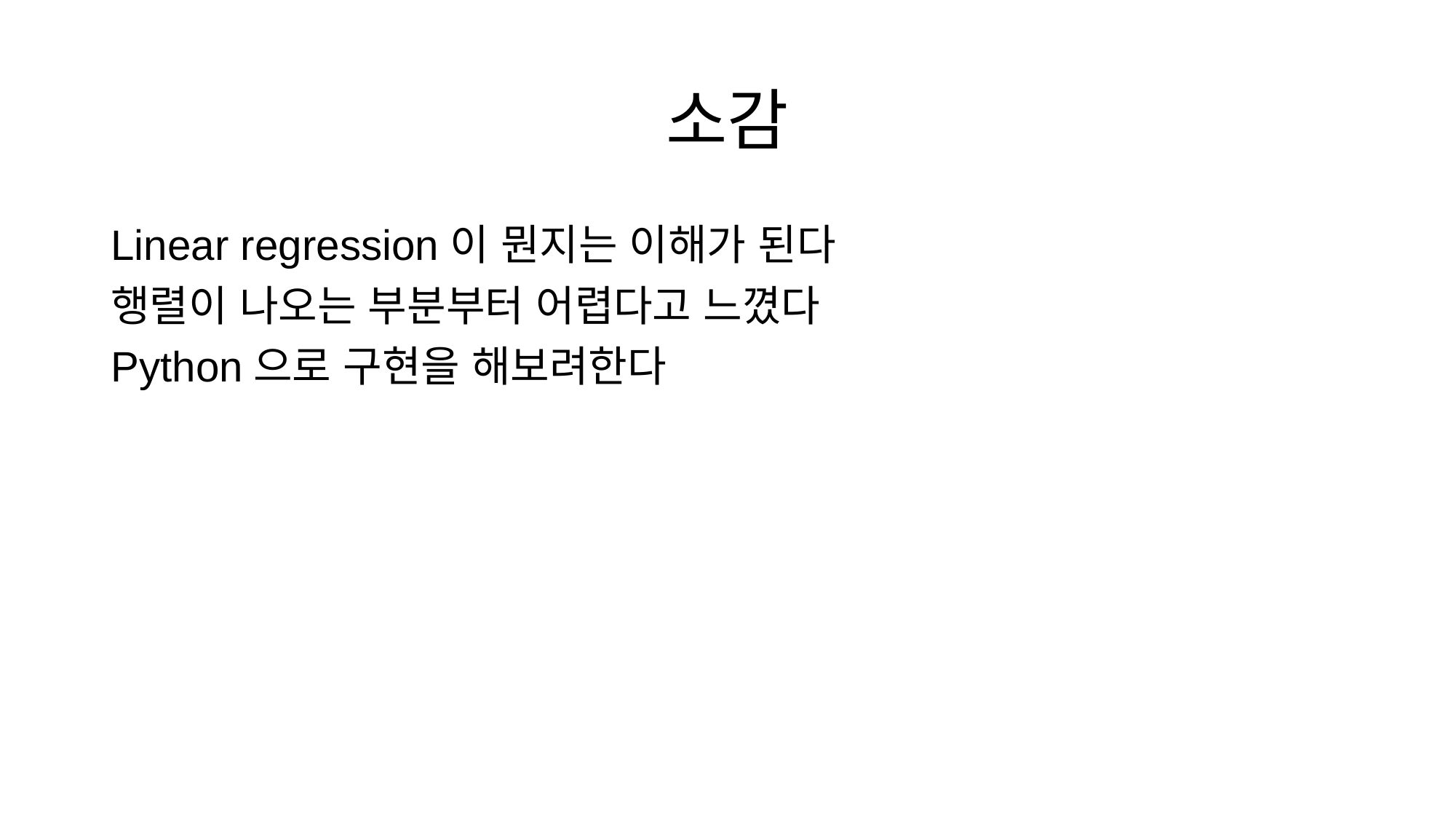

# 소감
Linear regression이 뭔지는 이해가 된다
행렬이 나오는 부분부터 어렵다고 느꼈다
Python으로 구현을 해보려한다